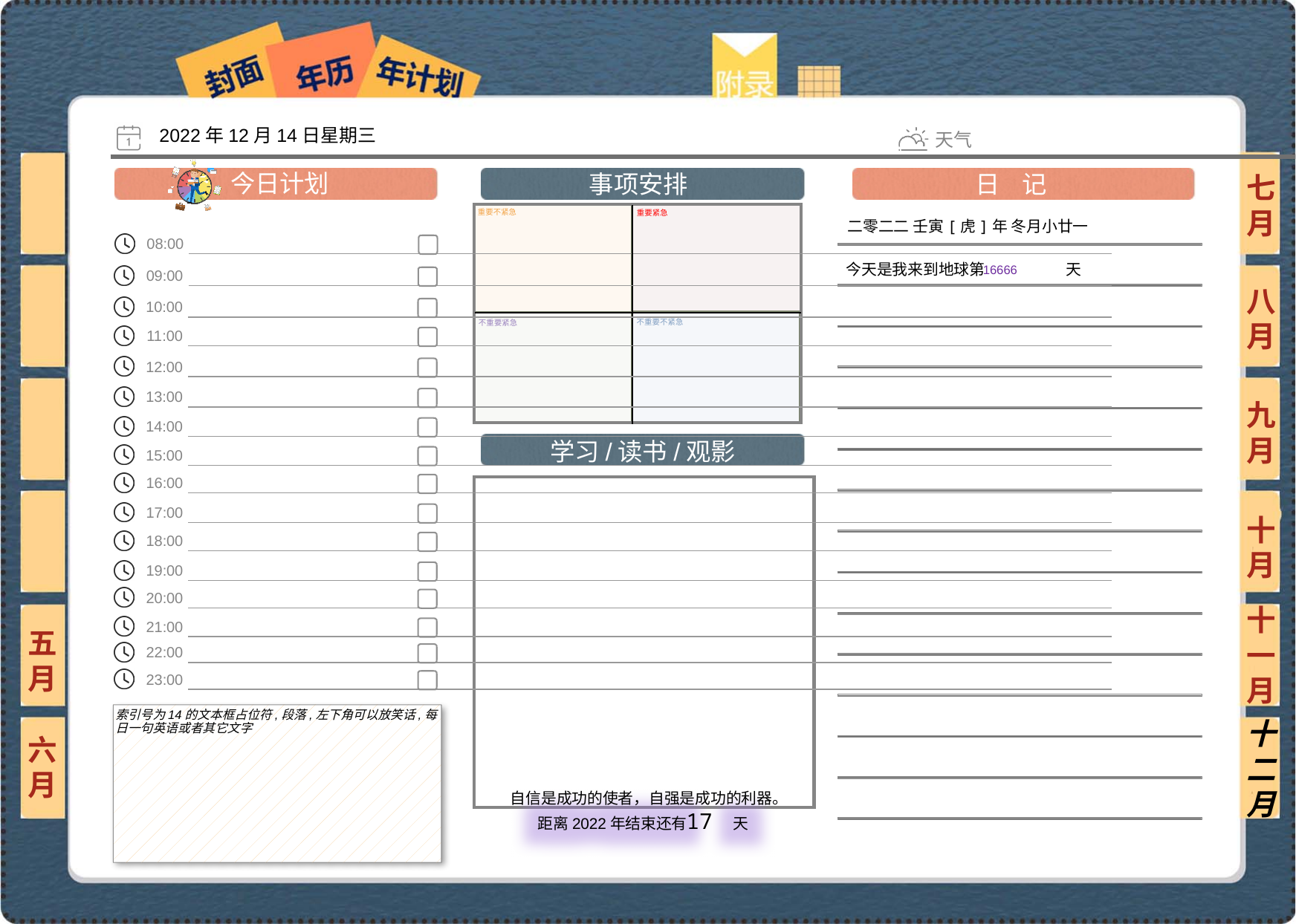

2022年12月14日星期三
七月
二零二二 壬寅[虎]年 冬月小廿一
16666
八月
九月
十月
十一月
五月
索引号为14的文本框占位符,段落,左下角可以放笑话,每日一句英语或者其它文字
六月
十二月
17
 自信是成功的使者，自强是成功的利器。